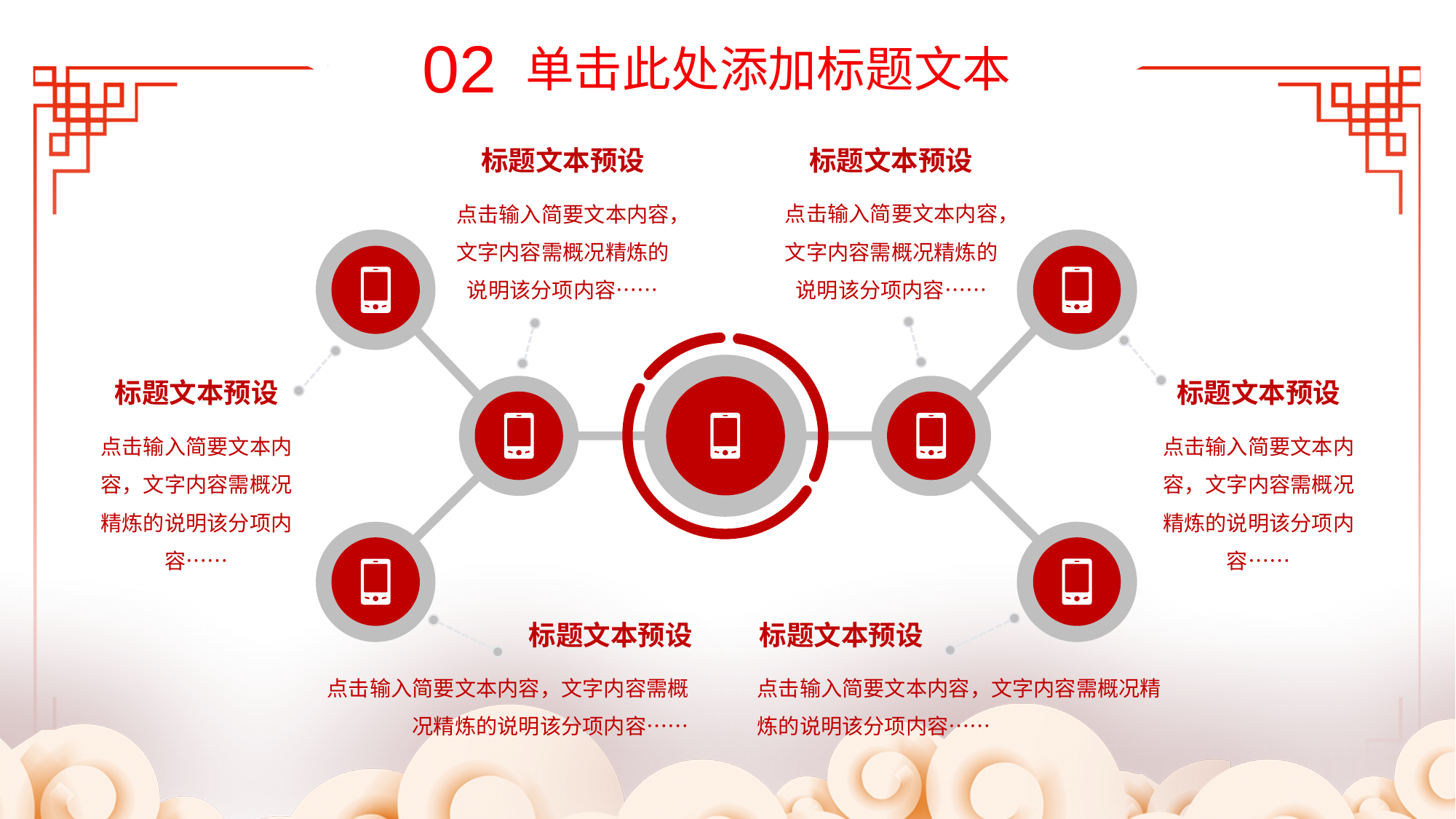

02
单击此处添加标题文本

标题文本预设
标题文本预设
点击输入简要文本内容，文字内容需概况精炼的说明该分项内容……
点击输入简要文本内容，文字内容需概况精炼的说明该分项内容……

标题文本预设
标题文本预设

点击输入简要文本内容，文字内容需概况精炼的说明该分项内容……
点击输入简要文本内容，文字内容需概况精炼的说明该分项内容……

标题文本预设
标题文本预设
点击输入简要文本内容，文字内容需概况精炼的说明该分项内容……
点击输入简要文本内容，文字内容需概况精炼的说明该分项内容……